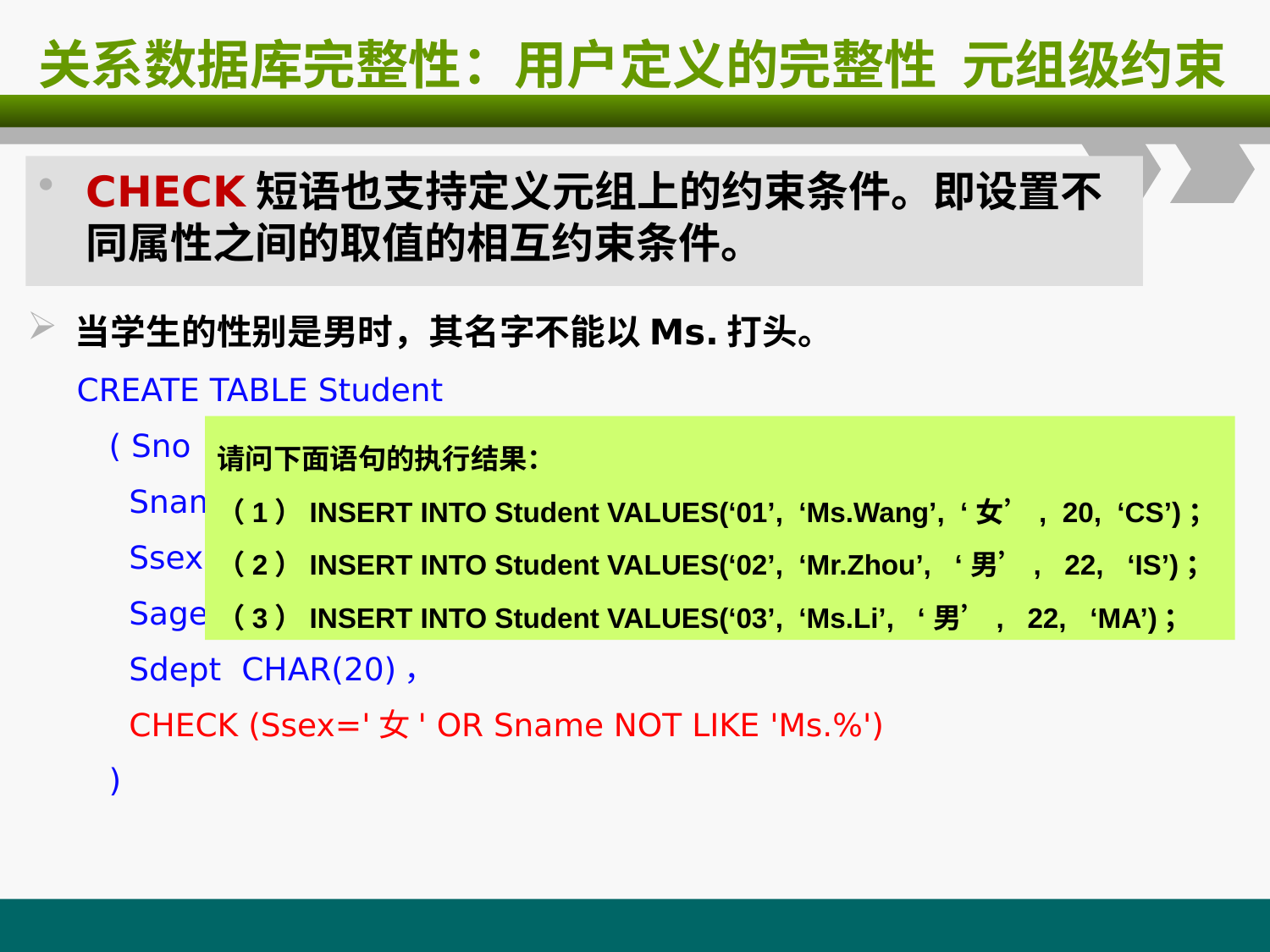

# 关系数据库完整性：用户定义的完整性  元组级约束
CHECK短语也支持定义元组上的约束条件。即设置不同属性之间的取值的相互约束条件。
当学生的性别是男时，其名字不能以Ms.打头。
    CREATE TABLE Student
        ( Sno    CHAR(9) PRIMARY KEY，
          Sname  CHAR(8) NOT NULL，
          Ssex    CHAR(2)，
          Sage   SMALLINT，
          Sdept  CHAR(20)，
          CHECK (Ssex='女' OR Sname NOT LIKE 'Ms.%')
        )
请问下面语句的执行结果：
（1）INSERT INTO Student VALUES(‘01’,  ‘Ms.Wang’,  ‘女’,  20,  ‘CS’)；
（2）INSERT INTO Student VALUES(‘02’,  ‘Mr.Zhou’,   ‘男’,   22,   ‘IS’)；
（3）INSERT INTO Student VALUES(‘03’,  ‘Ms.Li’,   ‘男’,   22,   ‘MA’)；